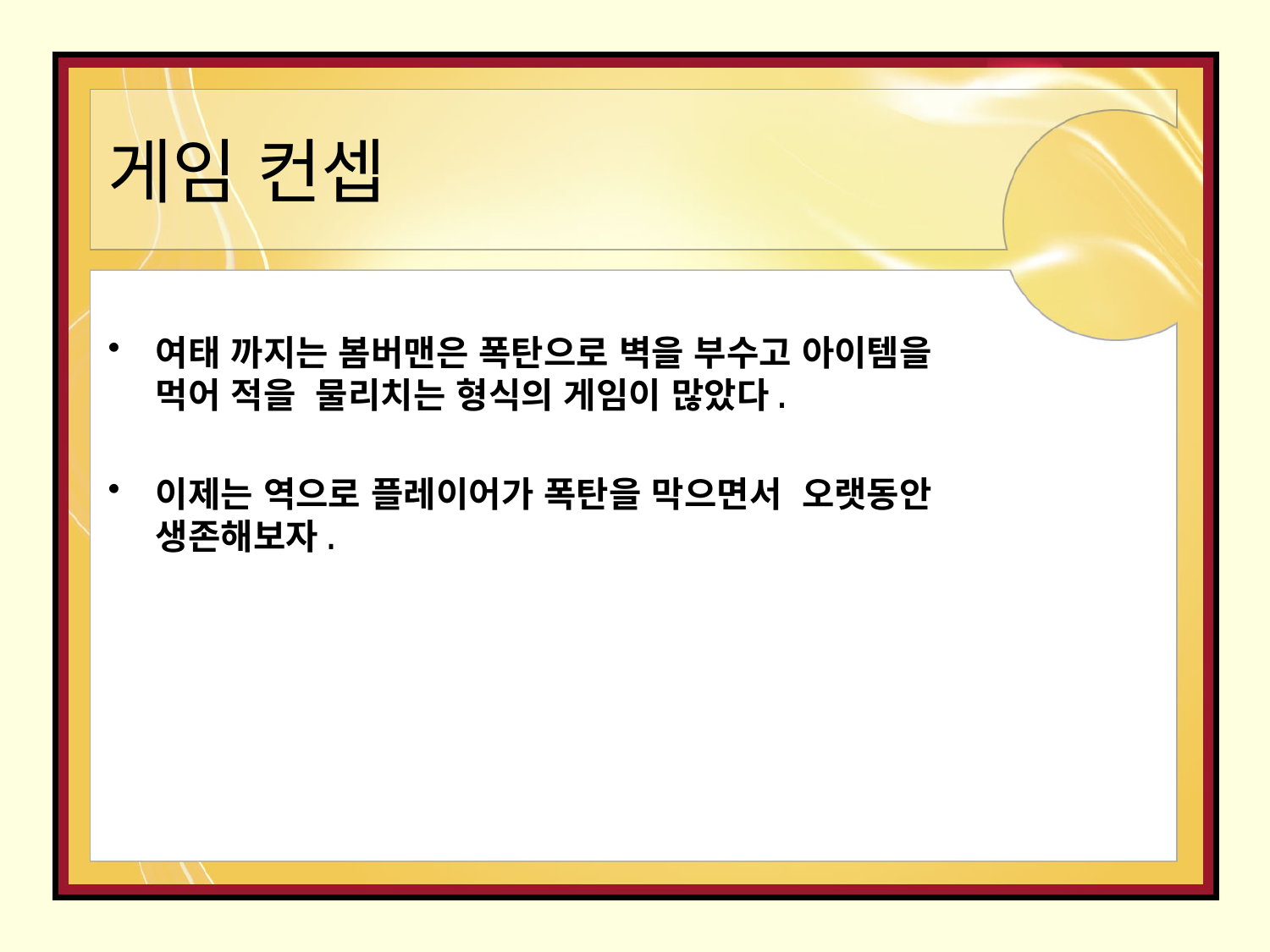

# 게임 컨셉

여태 까지는 봄버맨은 폭탄으로 벽을 부수고 아이템을 먹어 적을  물리치는 형식의 게임이 많았다.

이제는 역으로 플레이어가 폭탄을 막으면서  오랫동안 생존해보자.